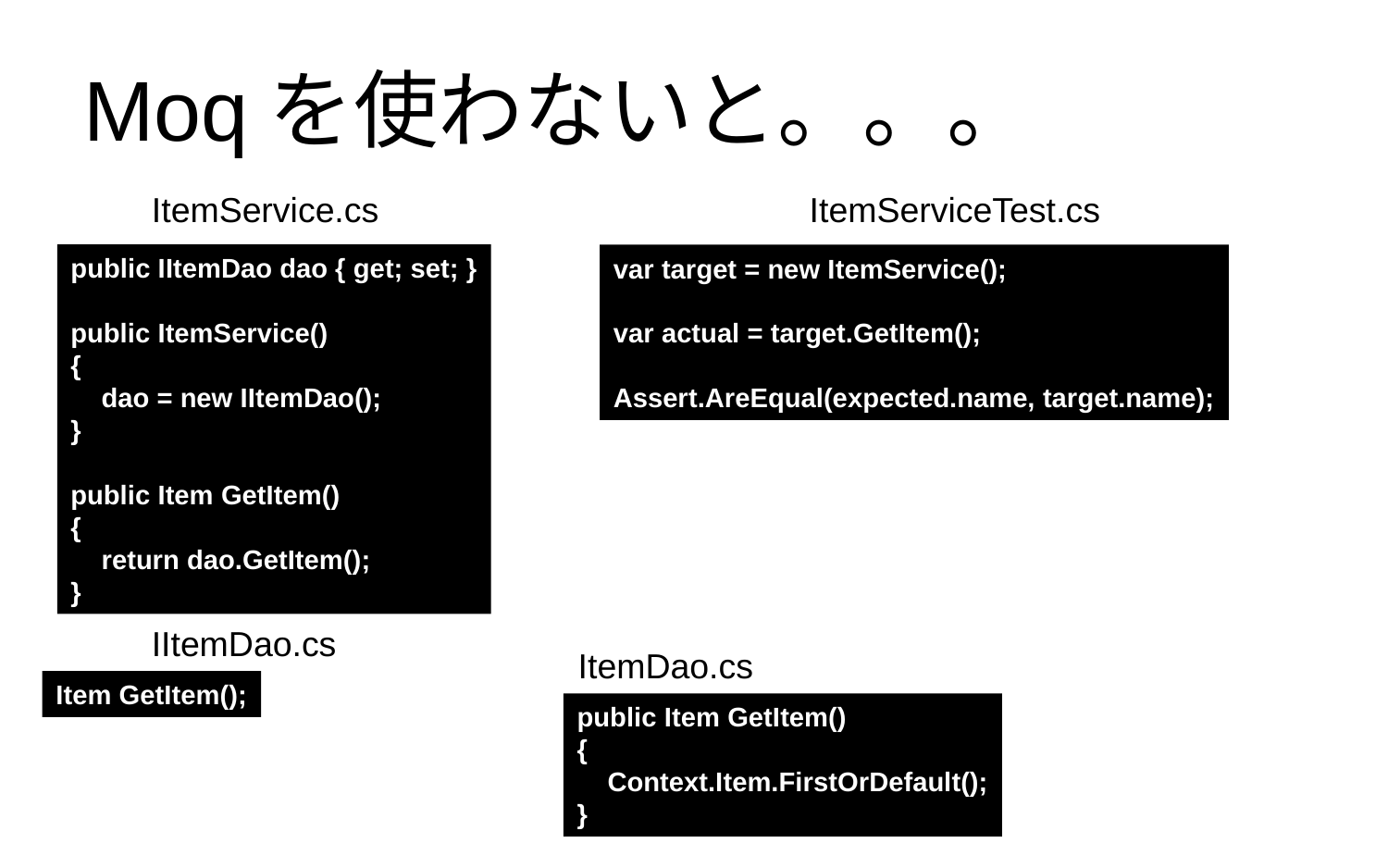

# Moqを使わないと。。。
ItemService.cs
ItemServiceTest.cs
public IItemDao dao { get; set; }

public ItemService()
{
    dao = new IItemDao();
}

public Item GetItem()
{
    return dao.GetItem();
}
var target = new ItemService();

var actual = target.GetItem();

Assert.AreEqual(expected.name, target.name);
IItemDao.cs
ItemDao.cs
Item GetItem();
public Item GetItem()
{
    Context.Item.FirstOrDefault();
}